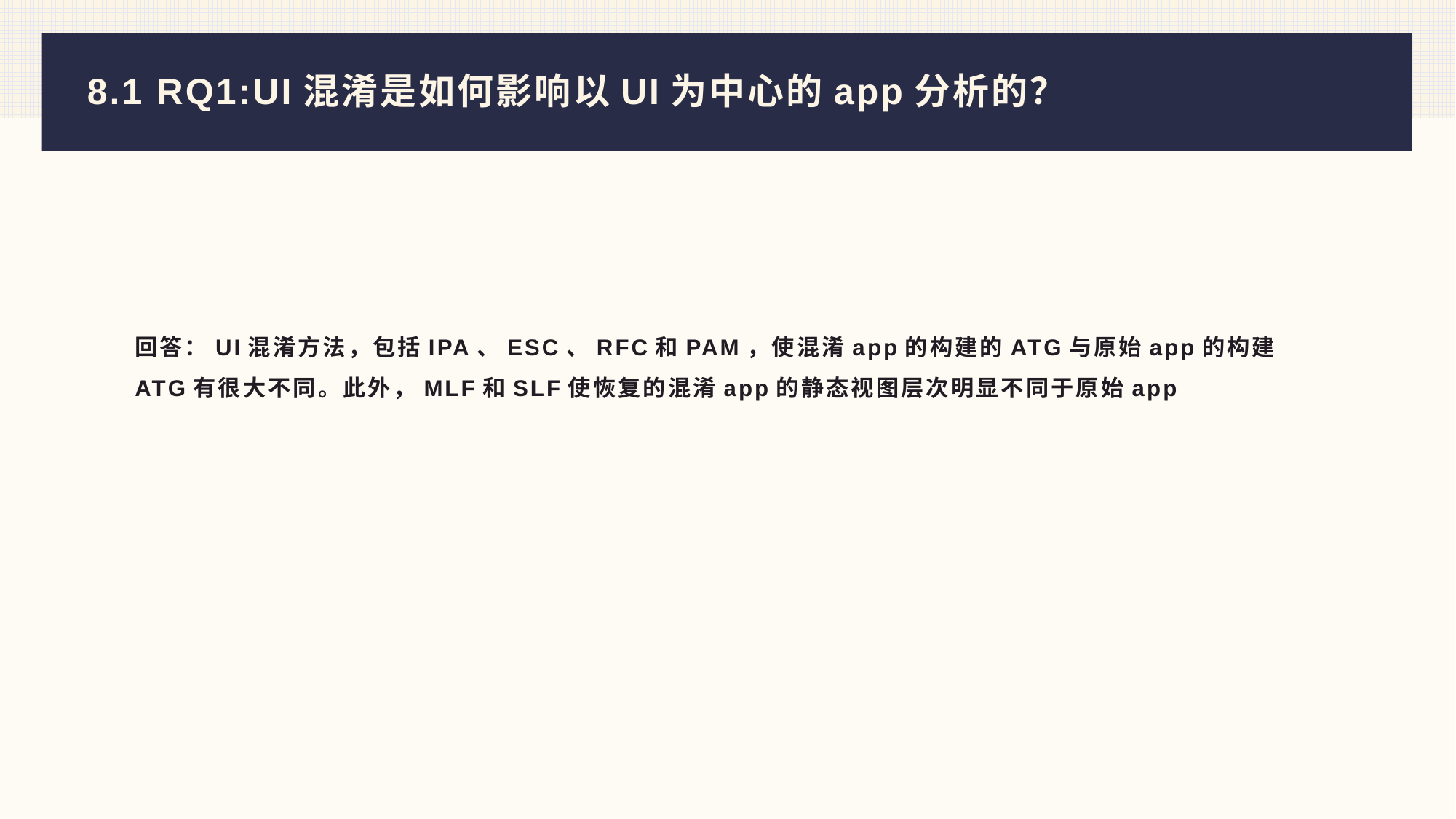

# 8.1 RQ1:UI混淆是如何影响以UI为中心的app分析的？
回答：UI混淆方法，包括IPA、ESC、RFC和PAM，使混淆app的构建的ATG与原始app的构建ATG有很大不同。此外，MLF和SLF使恢复的混淆app的静态视图层次明显不同于原始app